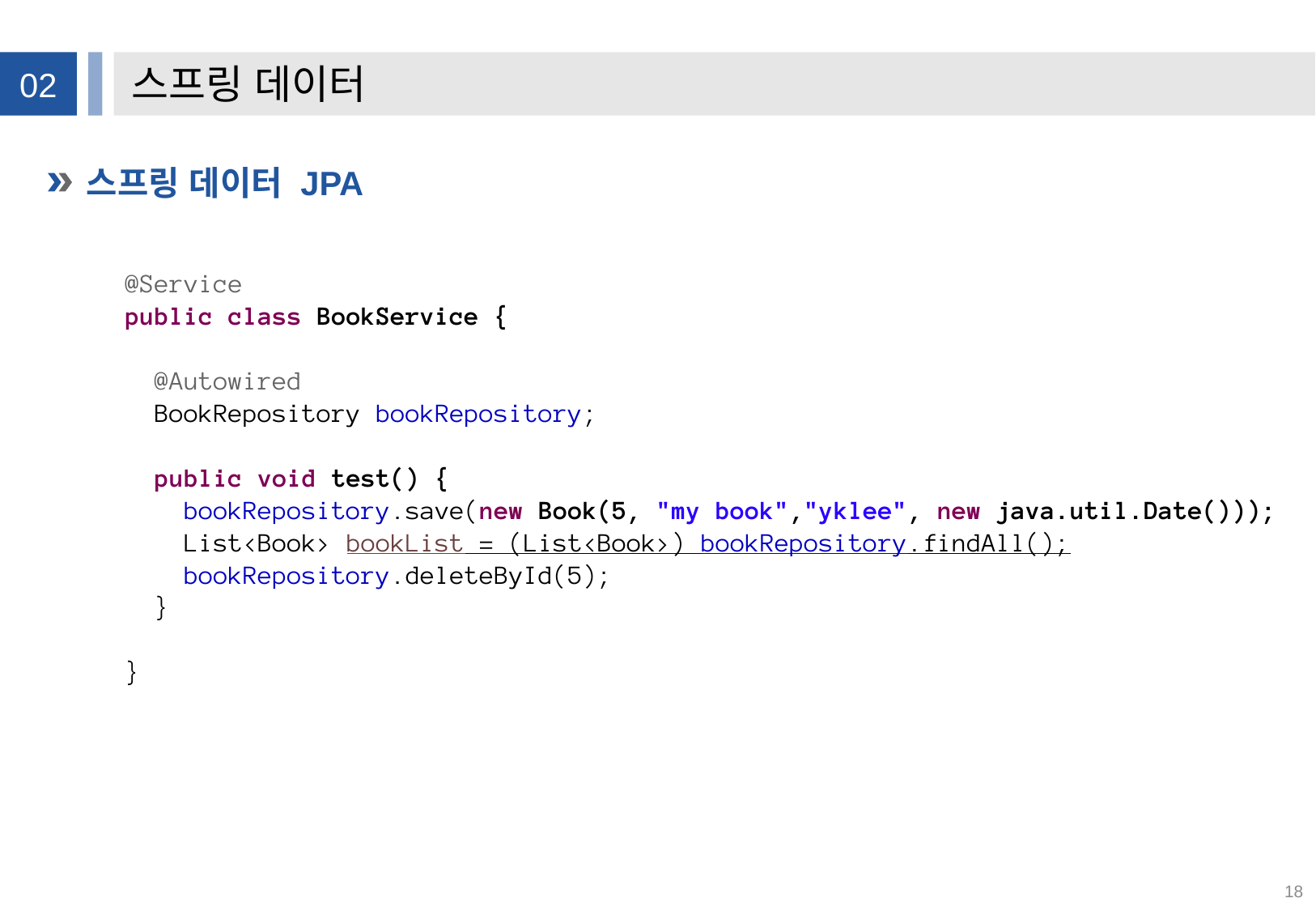

# 스프링 데이터
02
스프링 데이터 JPA

@Service
public class BookService {

  @Autowired
  BookRepository bookRepository;

  public void test() {
    bookRepository.save(new Book(5, "my book","yklee", new java.util.Date()));
    List<Book> bookList = (List<Book>) bookRepository.findAll();
    bookRepository.deleteById(5);
  }

}
18